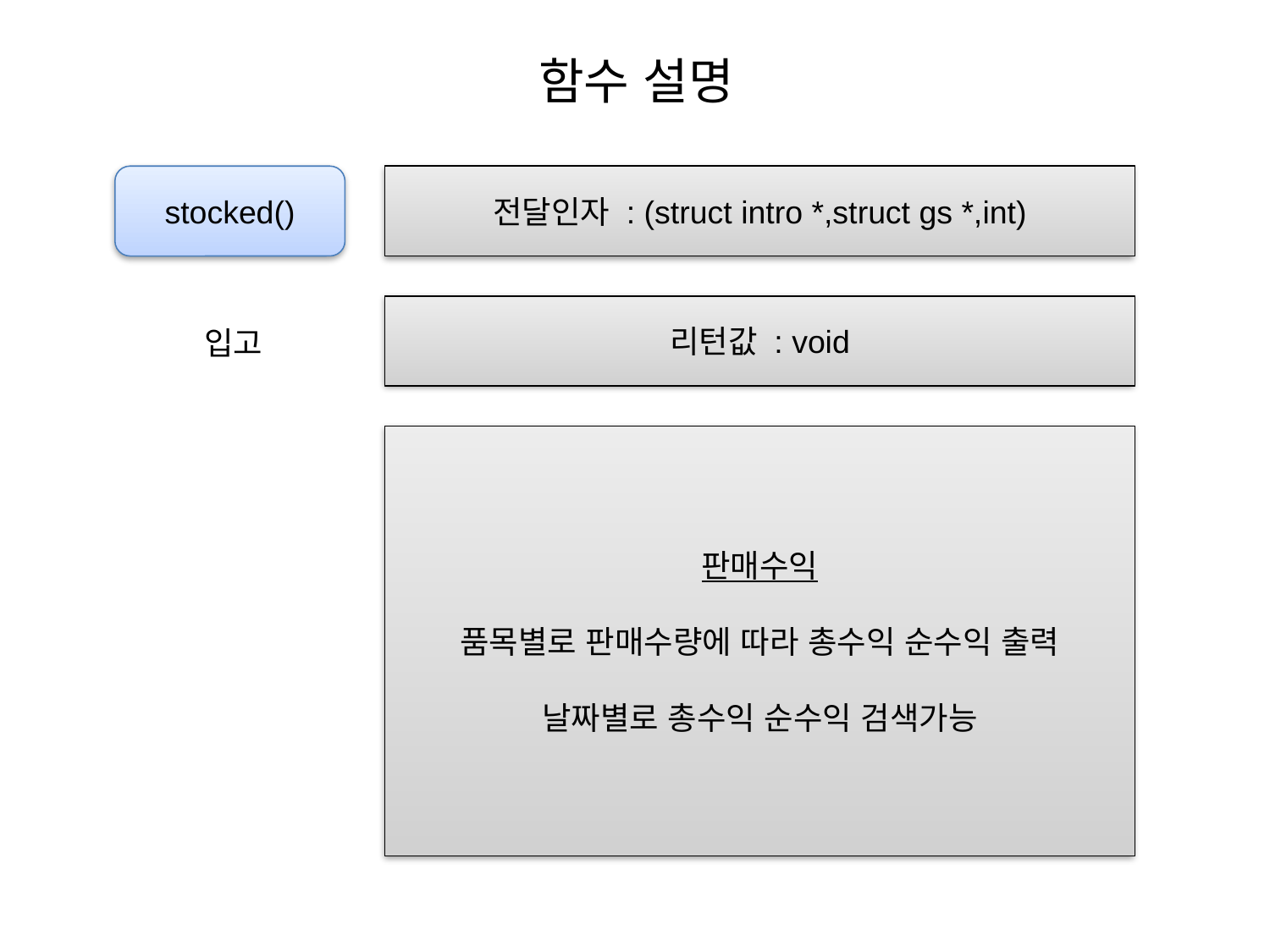

함수 설명
stocked()
전달인자 : (struct intro *,struct gs *,int)
리턴값 : void
입고
판매수익

품목별로 판매수량에 따라 총수익 순수익 출력

날짜별로 총수익 순수익 검색가능